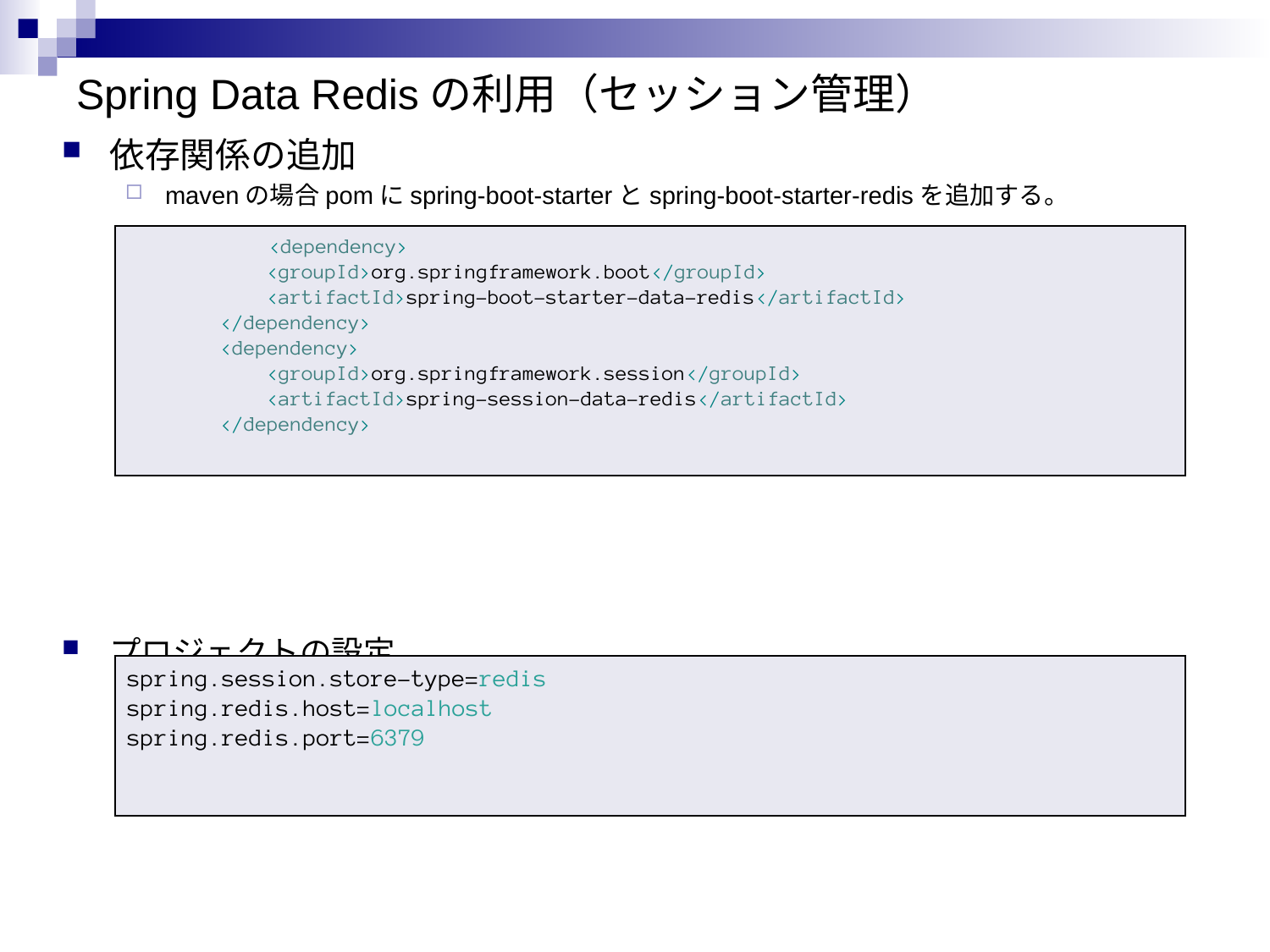

# Spring Data Redisの利用（セッション管理）
依存関係の追加
mavenの場合pomにspring-boot-starterとspring-boot-starter-redisを追加する。

プロジェクトの設定
application.propertiesに以下のように記載、コネクションプールの設定なども記載可能。
デフォルトではlocalhost:6379に接続する。
 　　　　　　<dependency>
            <groupId>org.springframework.boot</groupId>
            <artifactId>spring-boot-starter-data-redis</artifactId>
        </dependency>
        <dependency>
            <groupId>org.springframework.session</groupId>
            <artifactId>spring-session-data-redis</artifactId>
        </dependency>
spring.session.store-type=redis
spring.redis.host=localhost
spring.redis.port=6379